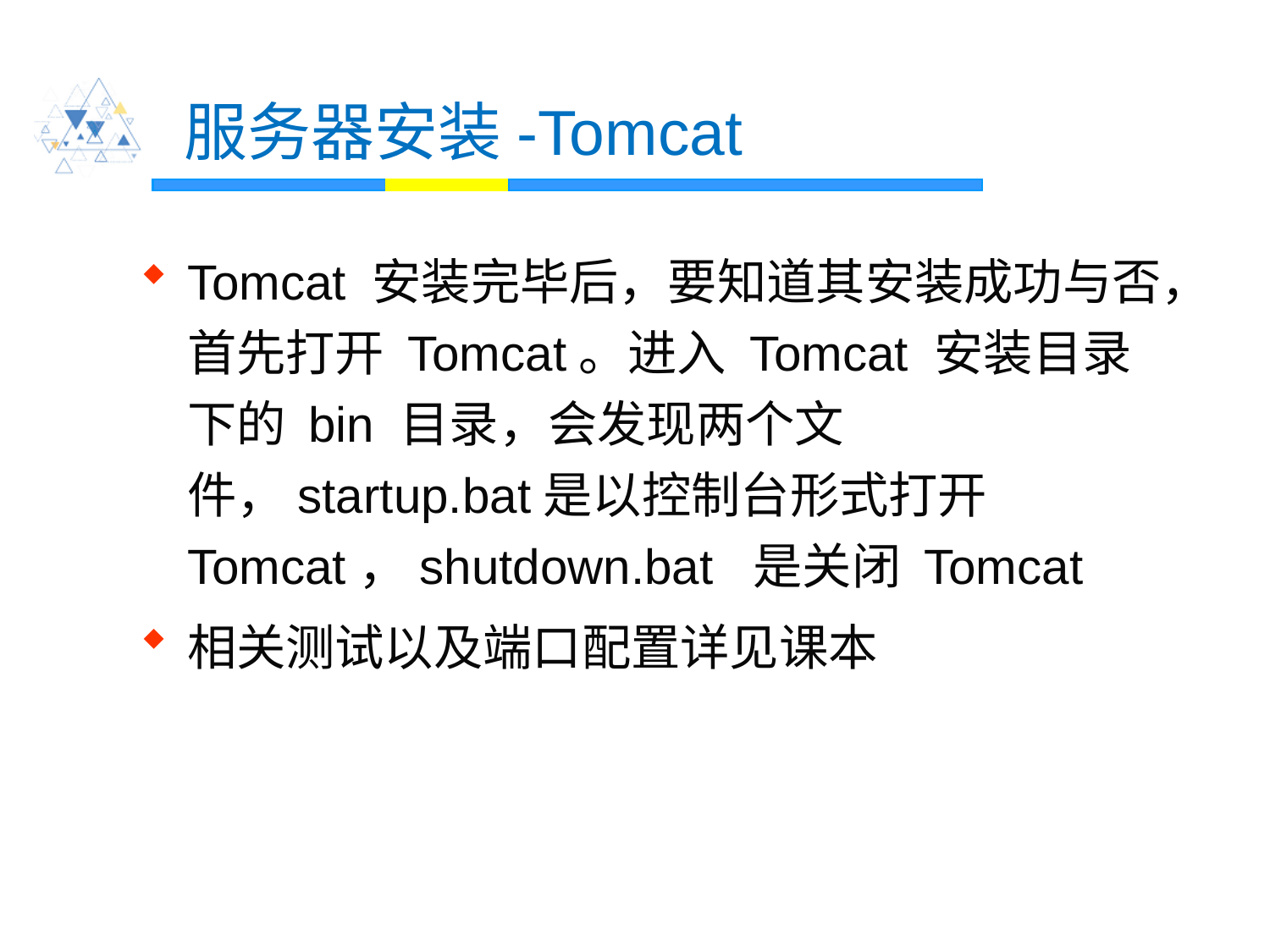

# 服务器安装-Tomcat
Tomcat 安装完毕后，要知道其安装成功与否，首先打开 Tomcat。进入 Tomcat 安装目录下的 bin 目录，会发现两个文件，startup.bat是以控制台形式打开Tomcat，shutdown.bat  是关闭 Tomcat
相关测试以及端口配置详见课本